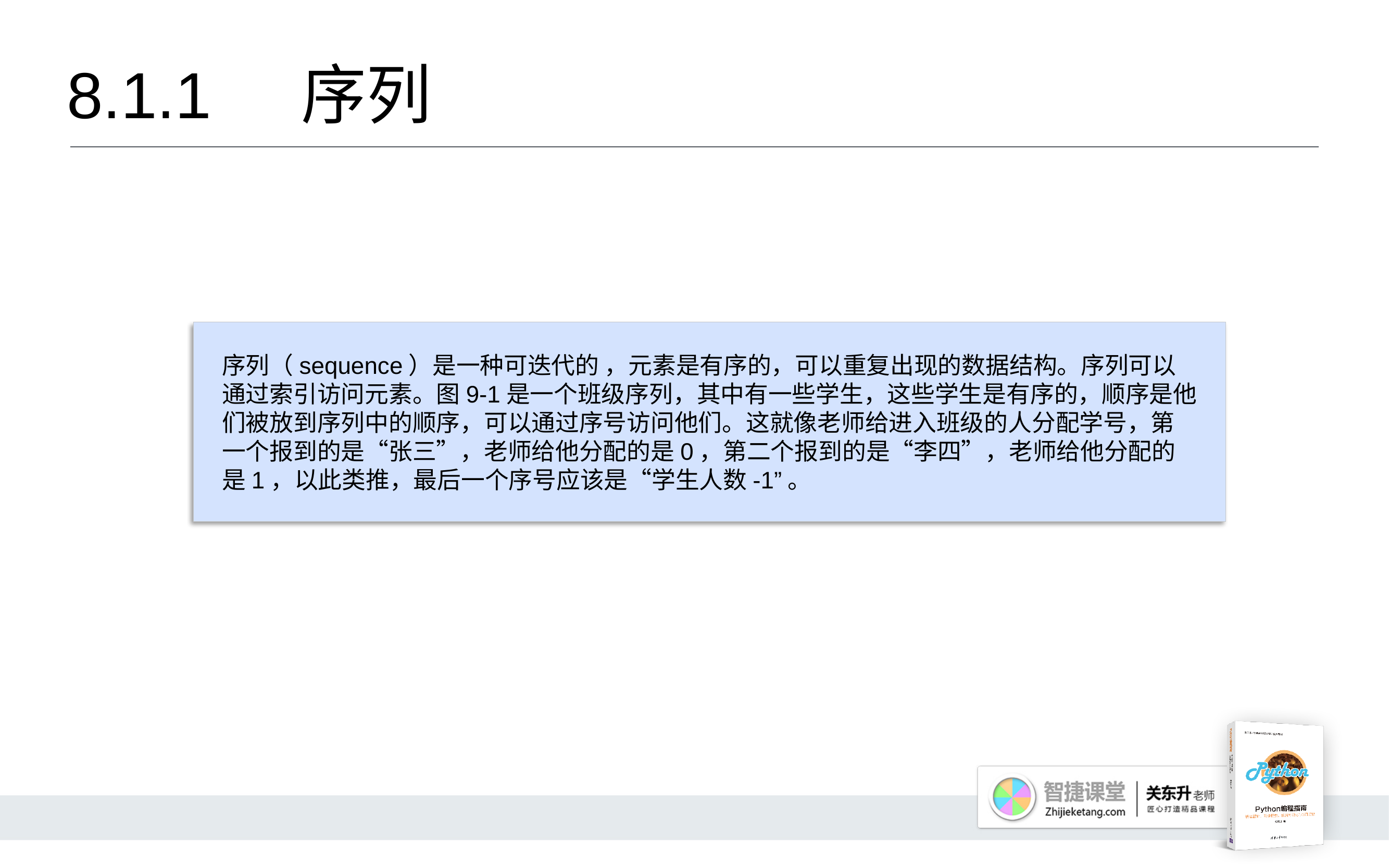

# 8.1.1 	序列
序列（sequence）是一种可迭代的 ，元素是有序的，可以重复出现的数据结构。序列可以通过索引访问元素。图9-1是一个班级序列，其中有一些学生，这些学生是有序的，顺序是他们被放到序列中的顺序，可以通过序号访问他们。这就像老师给进入班级的人分配学号，第一个报到的是“张三”，老师给他分配的是0，第二个报到的是“李四”，老师给他分配的是1，以此类推，最后一个序号应该是“学生人数-1”。